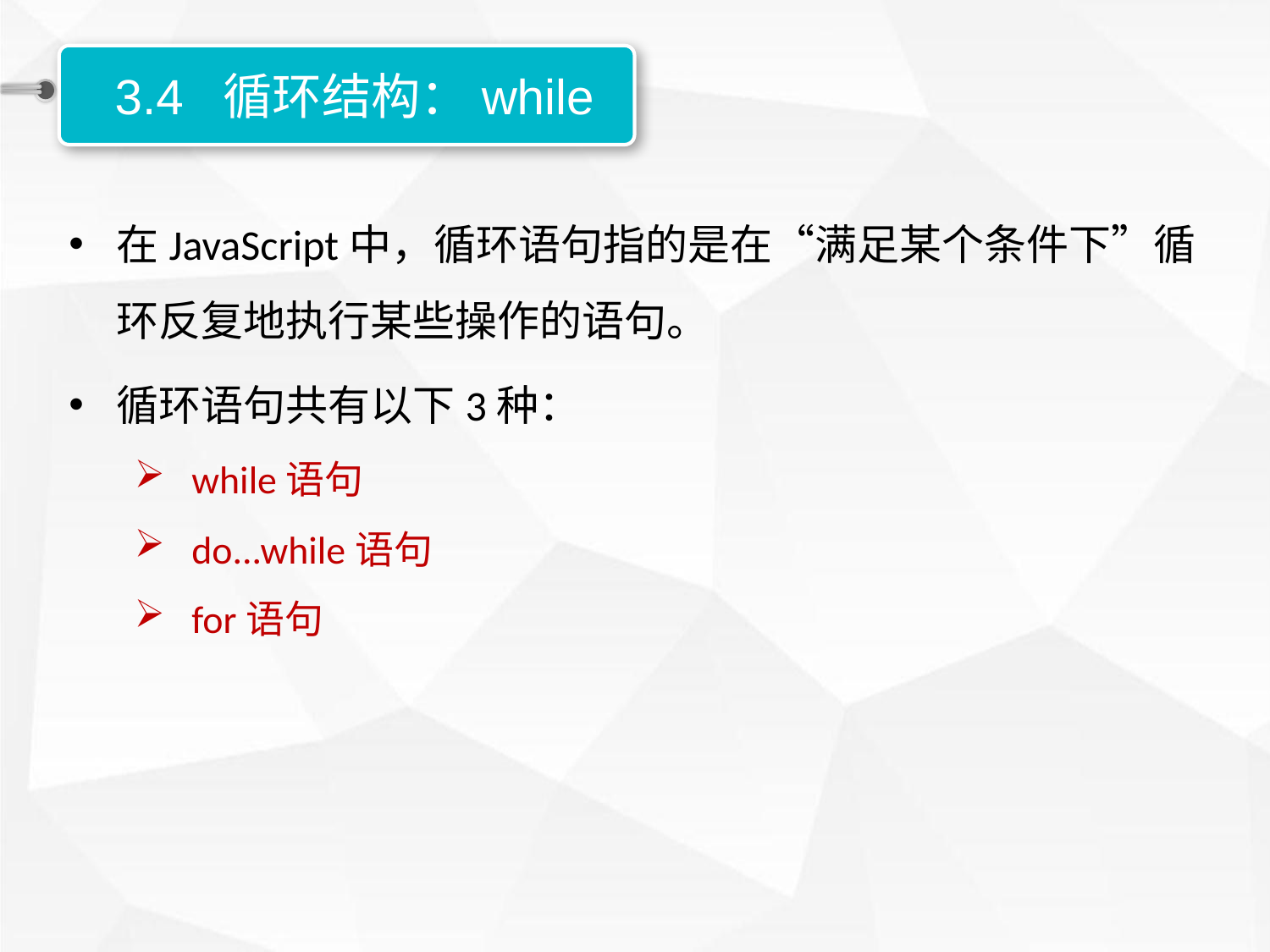

3.4  循环结构：while

在JavaScript中，循环语句指的是在“满足某个条件下”循环反复地执行某些操作的语句。
循环语句共有以下3种：
  while语句
  do...while语句
  for语句